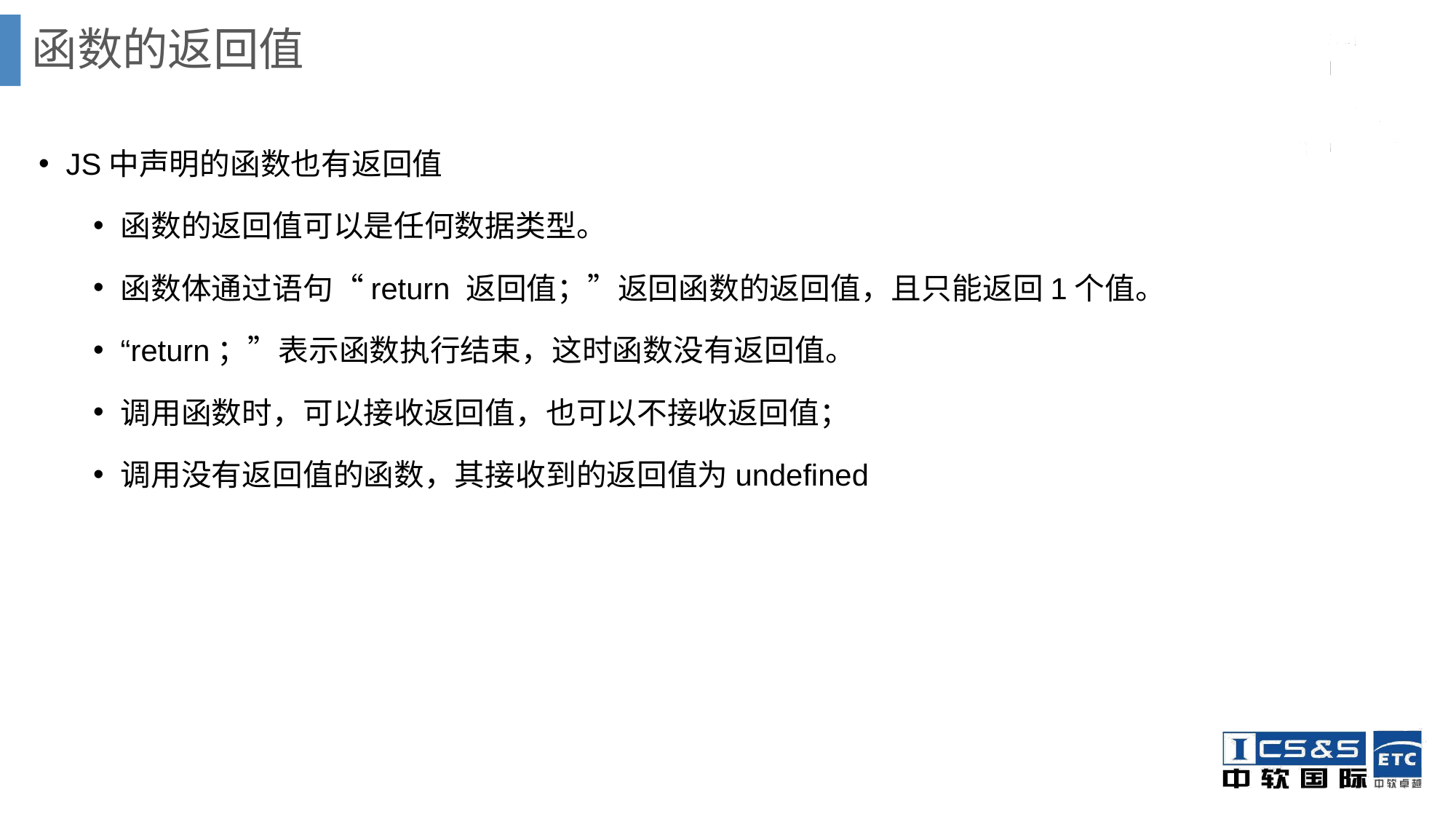

# 函数的返回值
JS中声明的函数也有返回值
函数的返回值可以是任何数据类型。
函数体通过语句“return 返回值；”返回函数的返回值，且只能返回1个值。
“return；”表示函数执行结束，这时函数没有返回值。
调用函数时，可以接收返回值，也可以不接收返回值；
调用没有返回值的函数，其接收到的返回值为undefined